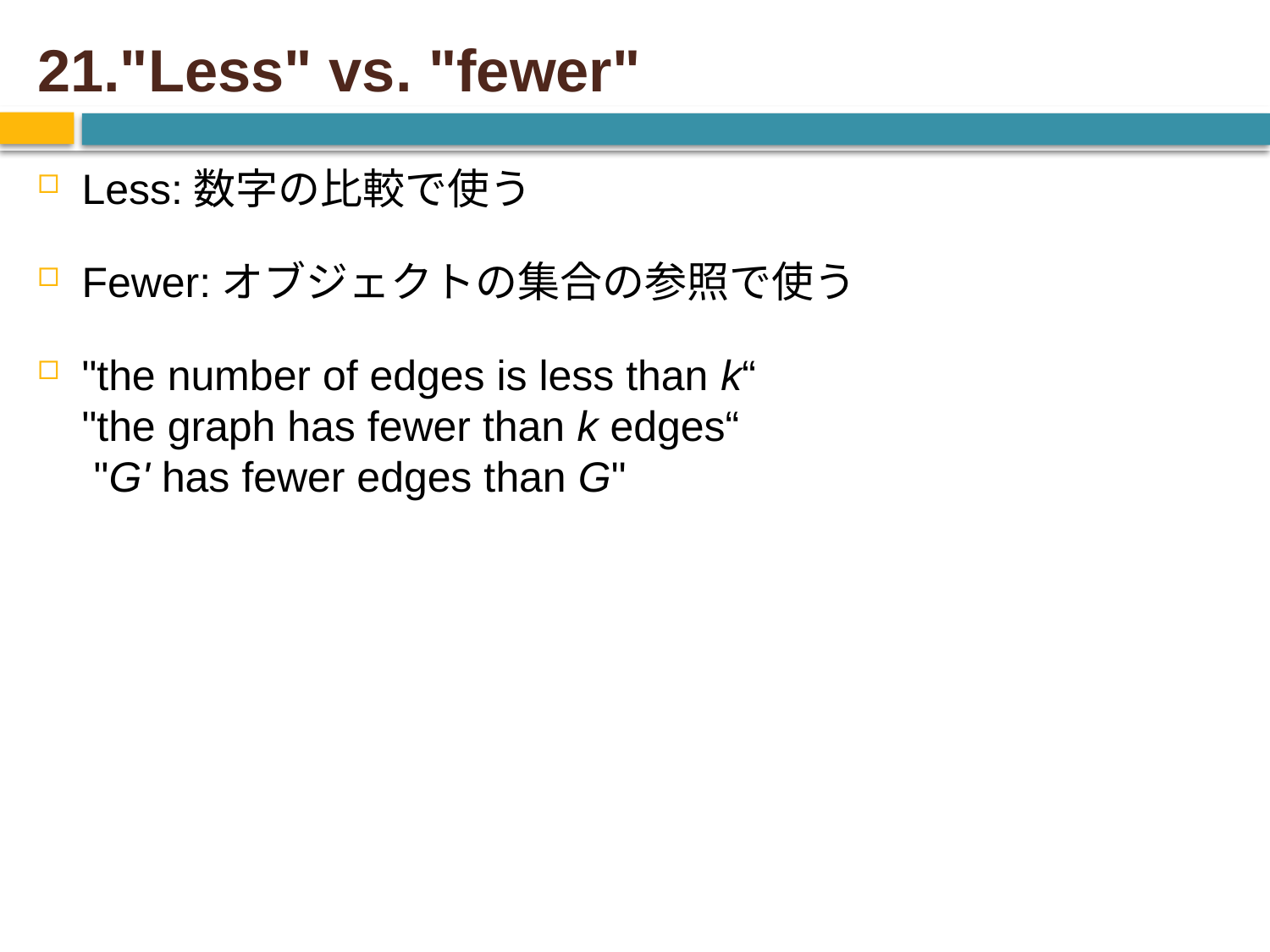

# 21."Less" vs. "fewer"
Less:数字の比較で使う
Fewer:オブジェクトの集合の参照で使う
"the number of edges is less than k“
"the graph has fewer than k edges“
 "G' has fewer edges than G"